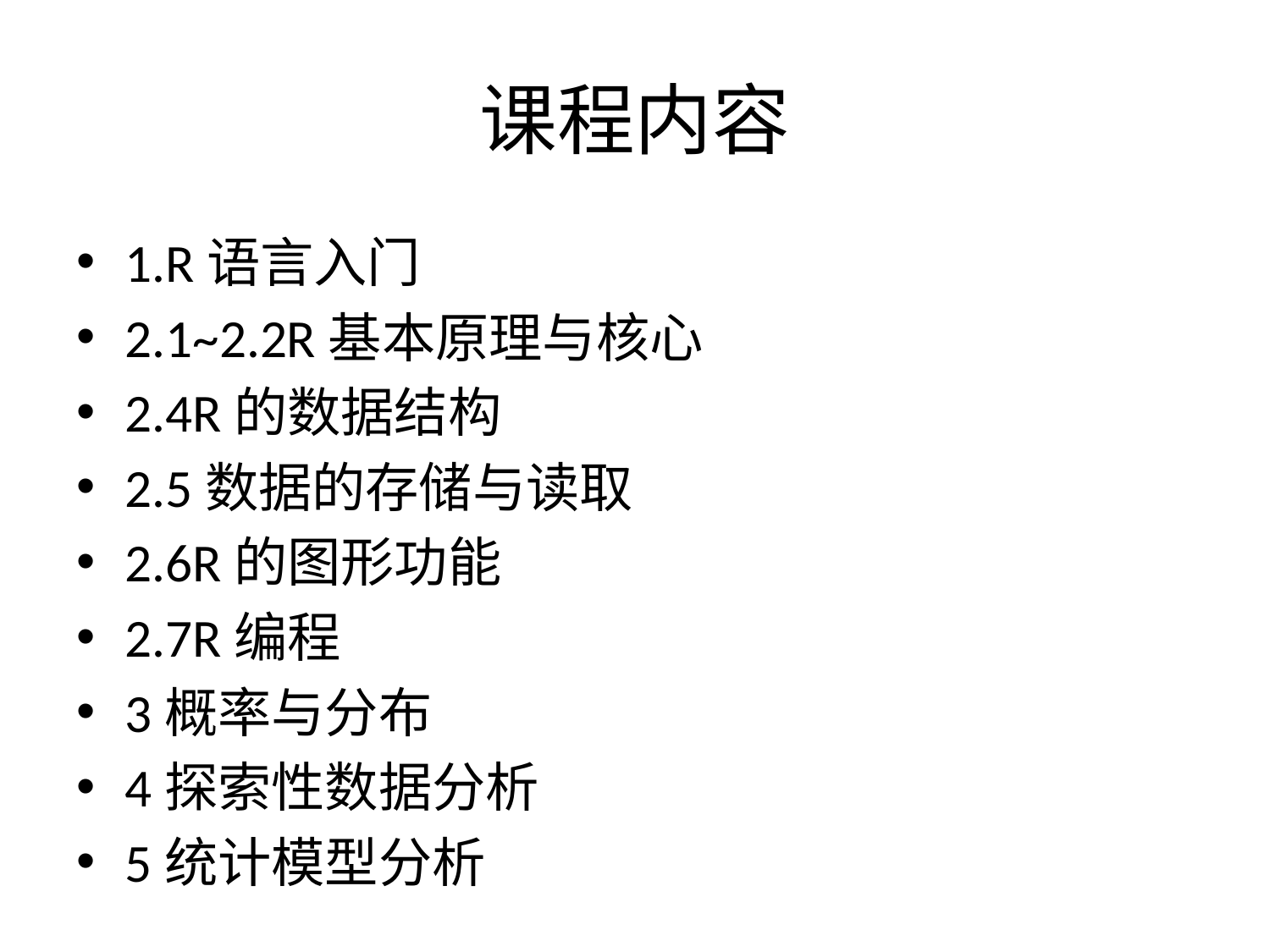

# 课程内容
1.R语言入门
2.1~2.2R基本原理与核心
2.4R的数据结构
2.5数据的存储与读取
2.6R的图形功能
2.7R编程
3概率与分布
4探索性数据分析
5统计模型分析